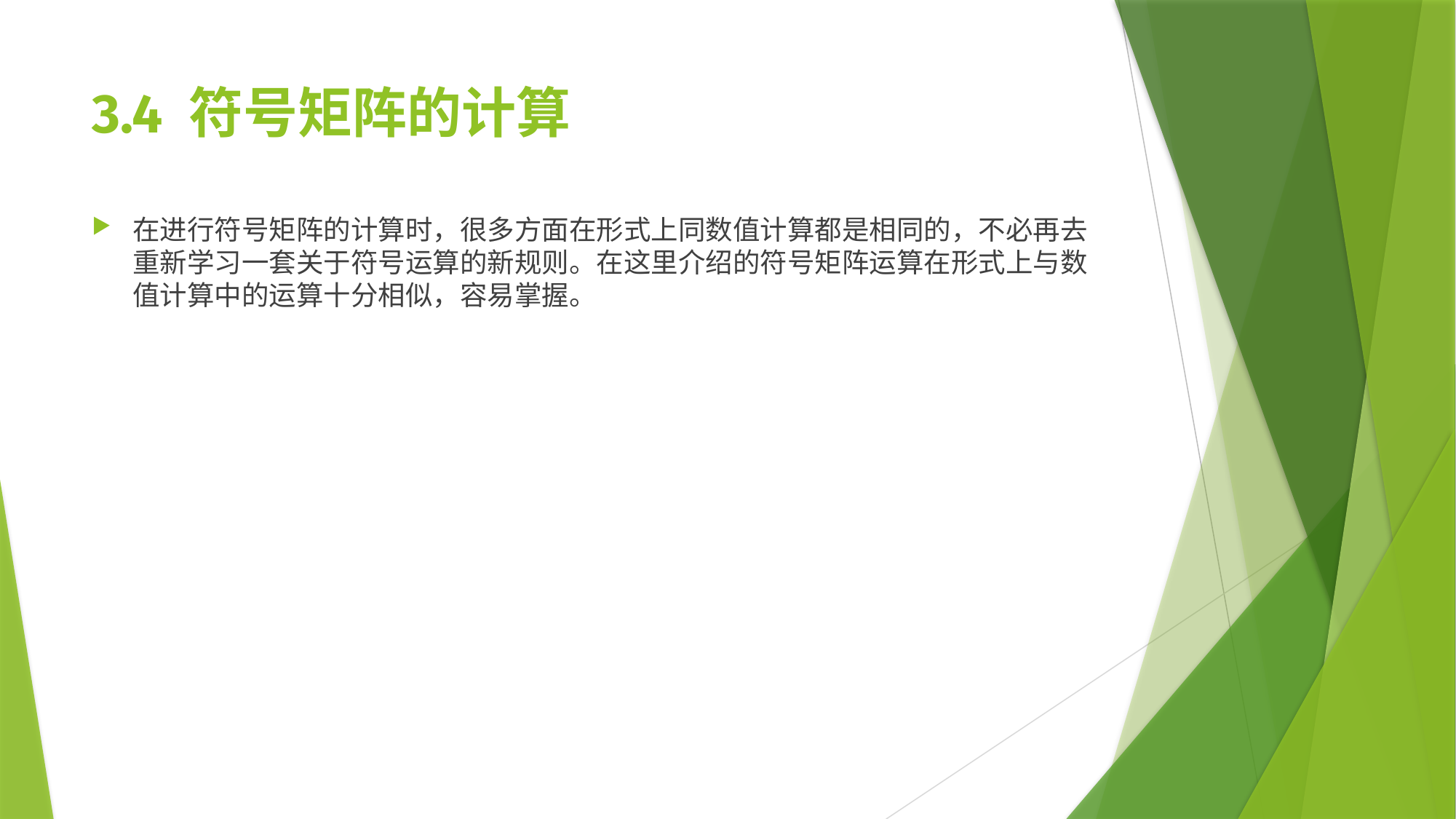

# 3.4 符号矩阵的计算
在进行符号矩阵的计算时，很多方面在形式上同数值计算都是相同的，不必再去重新学习一套关于符号运算的新规则。在这里介绍的符号矩阵运算在形式上与数值计算中的运算十分相似，容易掌握。